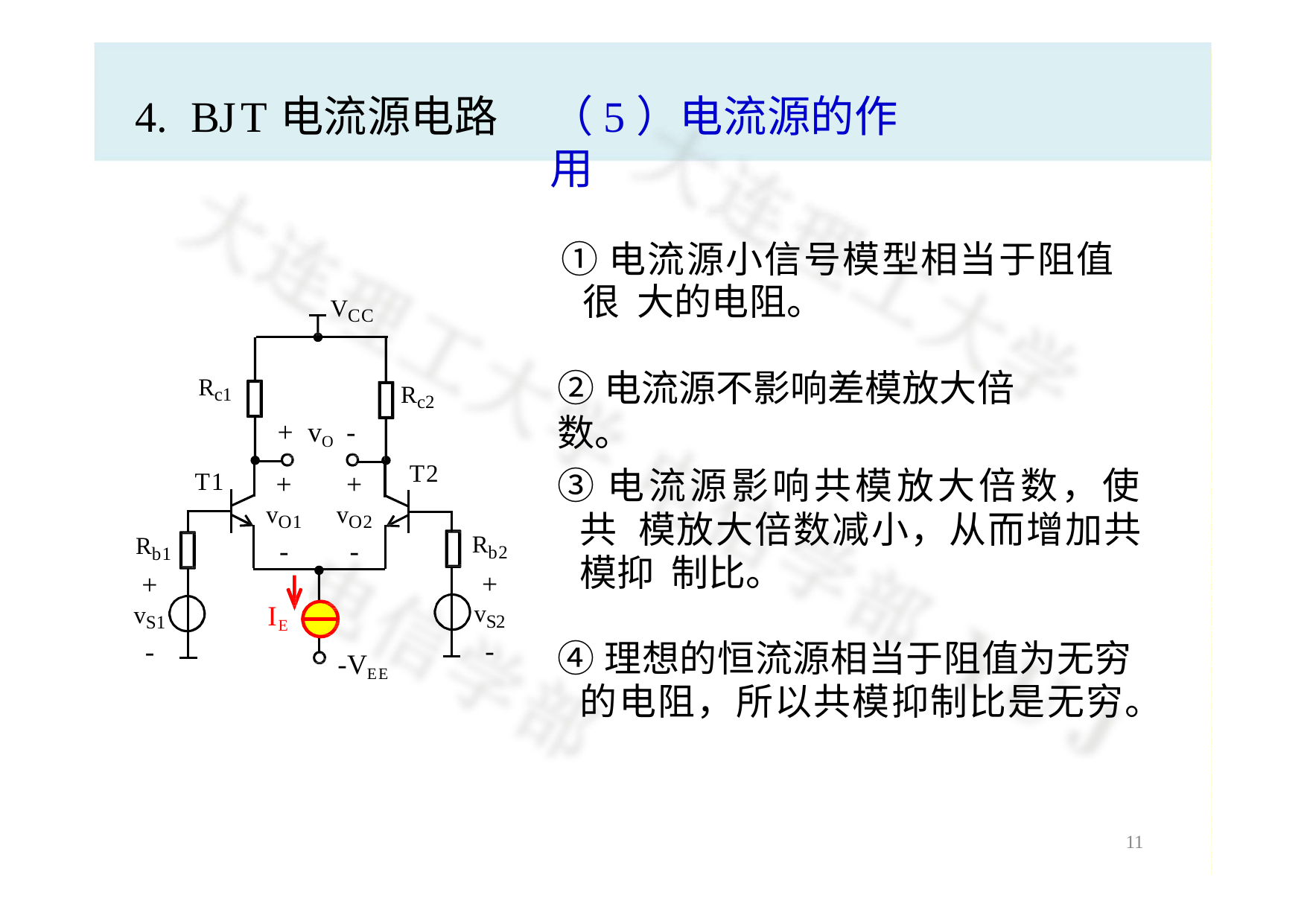

# 4.	BJT电流源电路
（5）电流源的作用
①电流源小信号模型相当于阻值很  大的电阻。
VCC

②电流源不影响差模放大倍数。
Rc1

Rc2
+  vO  -

T2

③电流源影响共模放大倍数，使共  模放大倍数减小，从而增加共模抑  制比。
T1
+	+
vO1	vO2
-	-

IE

Rb2
+
vS2
-
Rb1
+
vS1
-

Re

④理想的恒流源相当于阻值为无穷  的电阻，所以共模抑制比是无穷。
-VEE

11